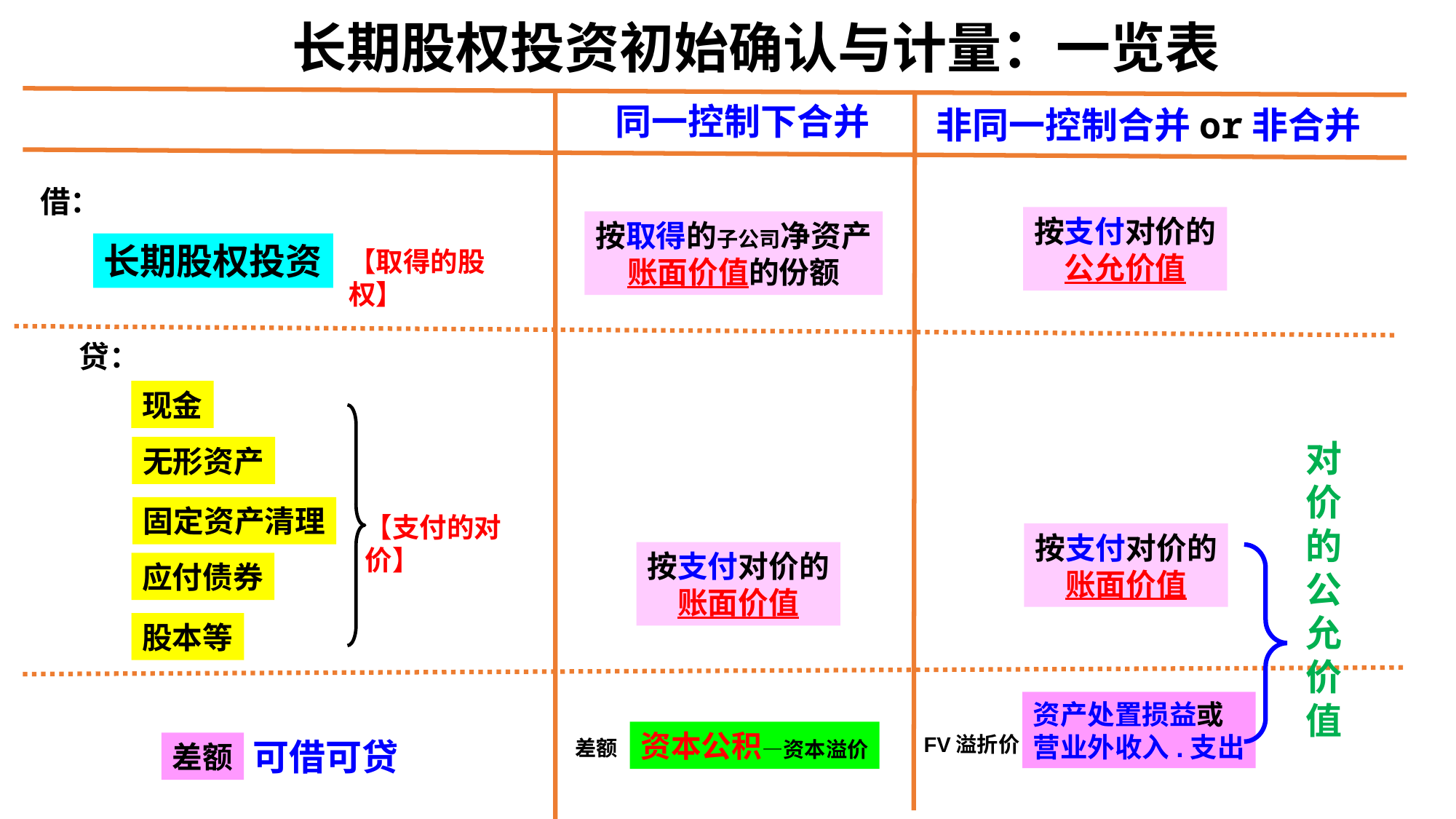

长期股权投资初始确认与计量：一览表

同一控制下合并
非同一控制合并or非合并
借：
按支付对价的
公允价值
按取得的子公司净资产
账面价值的份额
长期股权投资
【取得的股权】
贷：
现金
无形资产
固定资产清理
应付债券
股本等

对价的公允价值
【支付的对价】
按支付对价的
账面价值
按支付对价的
账面价值

资产处置损益或
营业外收入.支出
资本公积—资本溢价
FV溢折价
可借可贷
差额
差额